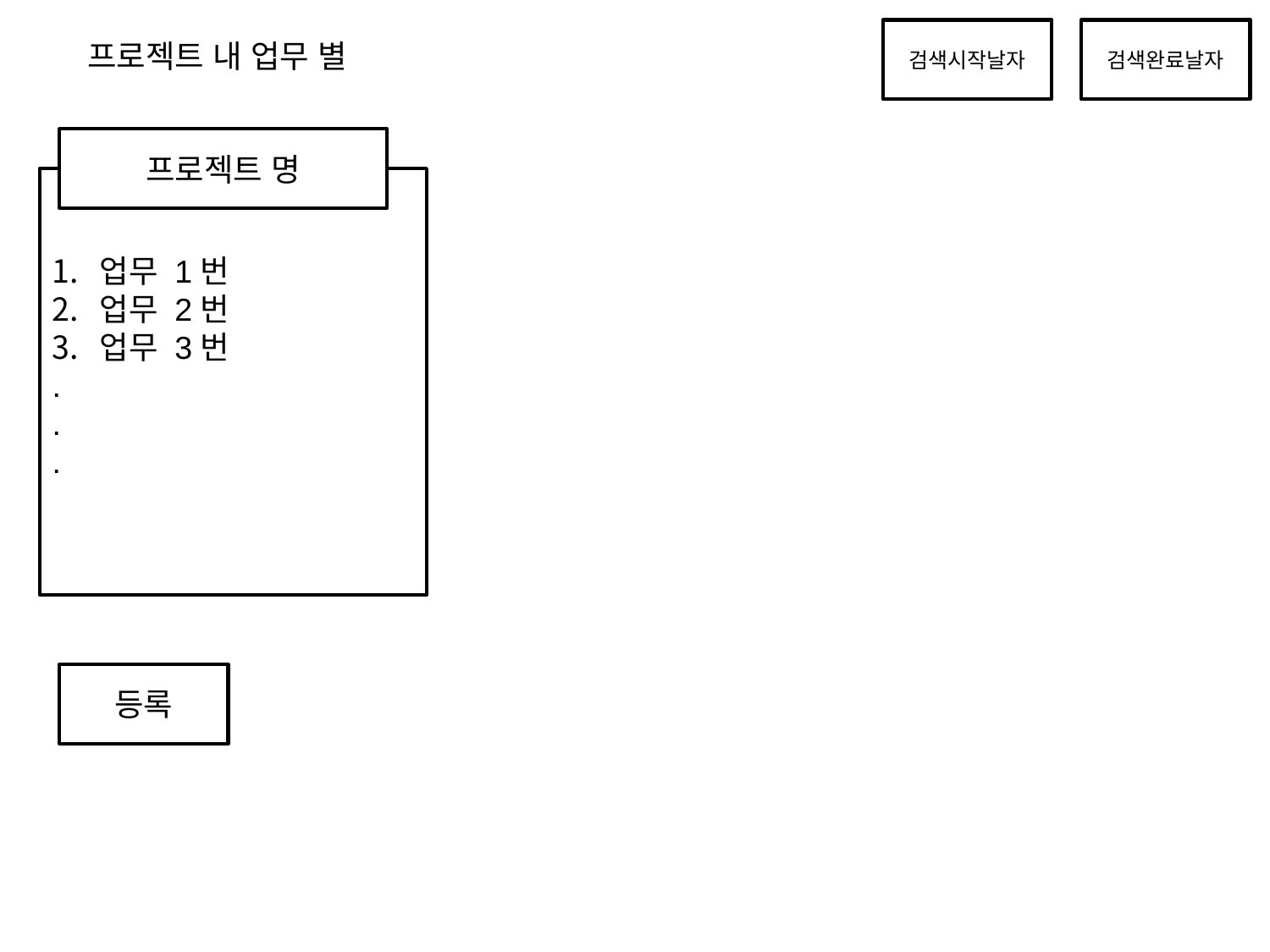

검색시작날자
검색완료날자
프로젝트 내 업무 별
프로젝트 명

업무 1번
업무 2번
업무 3번
.
.
.

등록